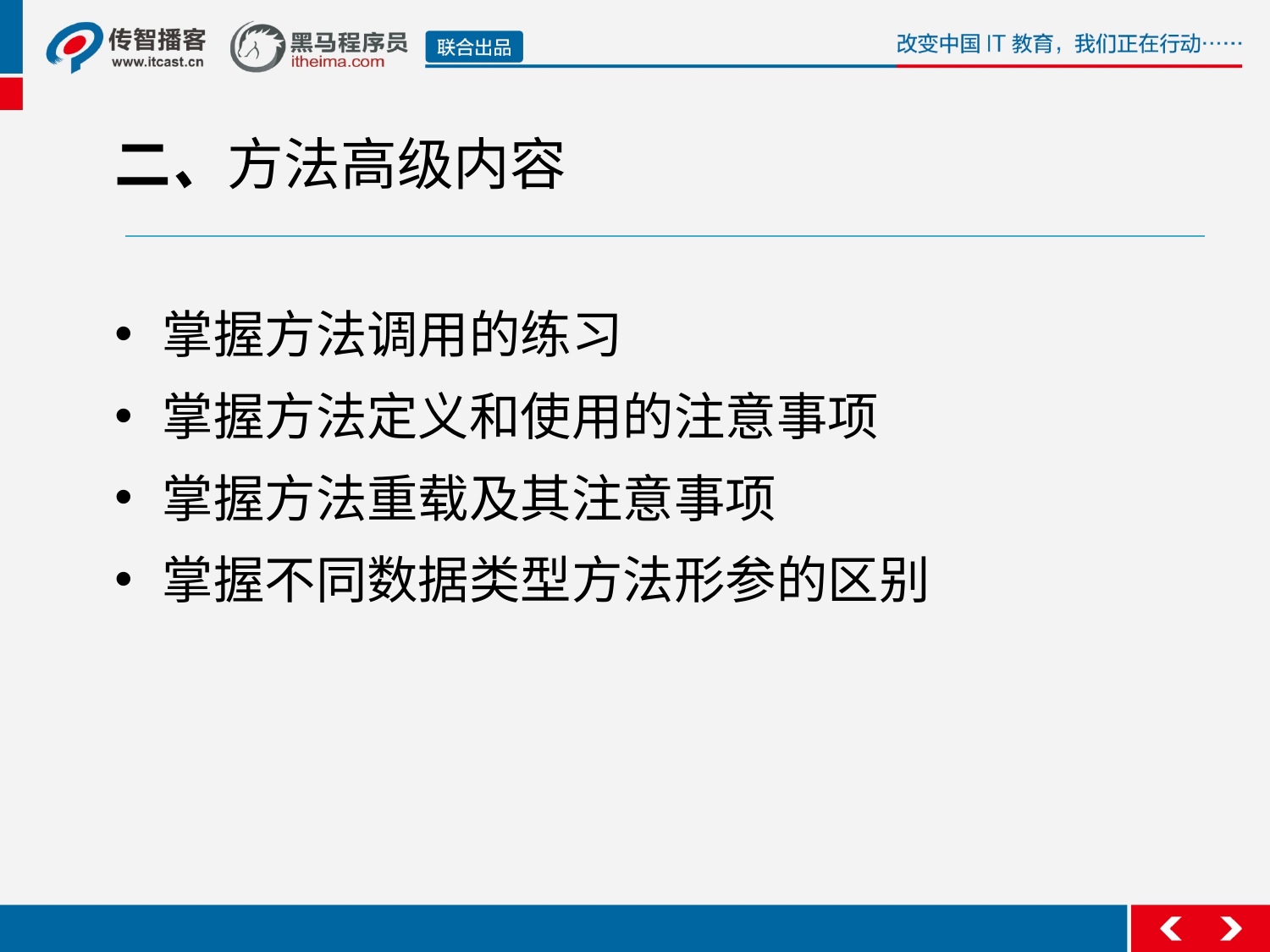

二、方法高级内容
掌握方法调用的练习
掌握方法定义和使用的注意事项
掌握方法重载及其注意事项
掌握不同数据类型方法形参的区别